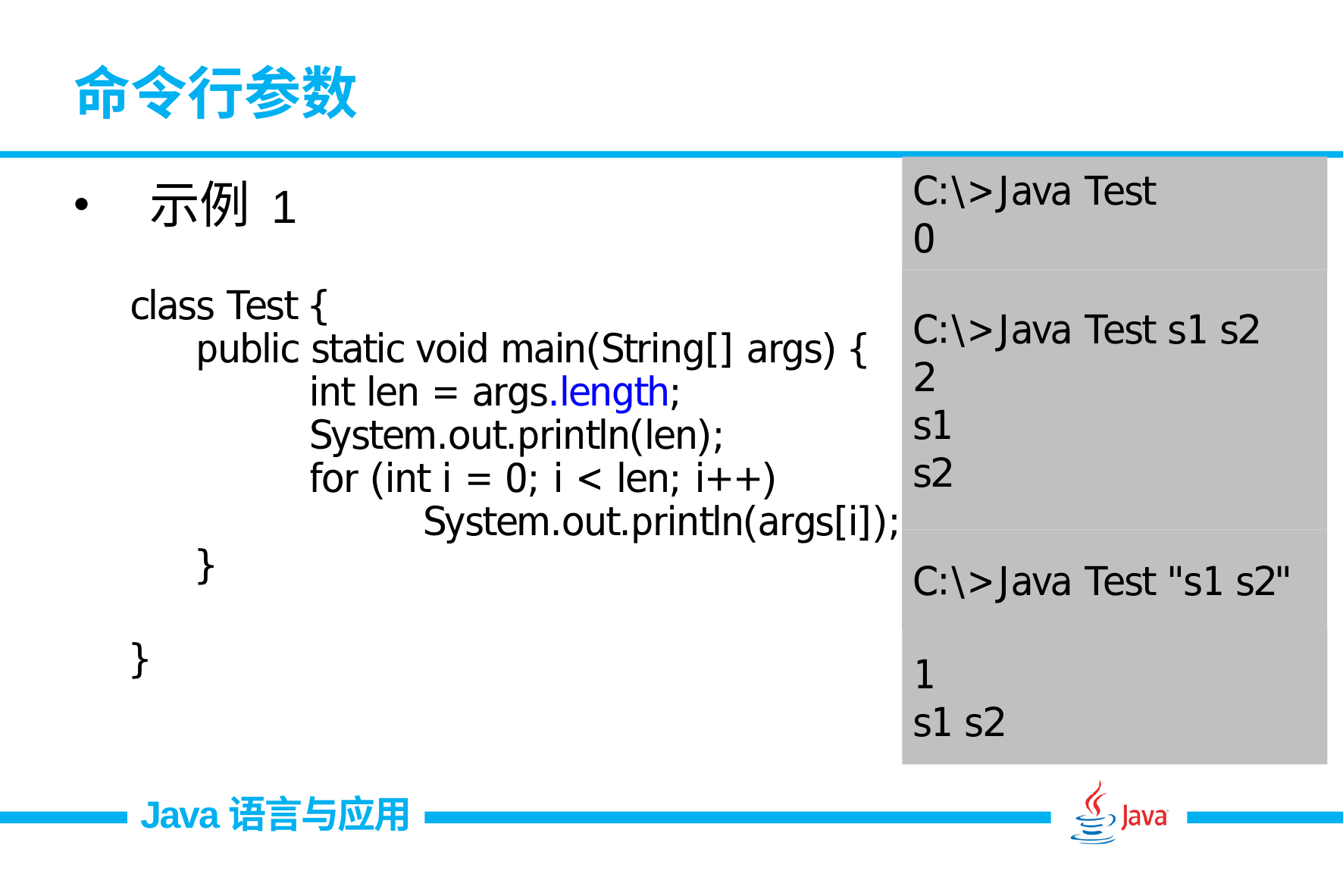

# 命令行参数
C:\>Java Test
0
示例 1

class Test {
	public static void main(String[] args) {
		int len = args.length;
		System.out.println(len);
		for (int i = 0; i < len; i++)
			System.out.println(args[i]);
	}

}
C:\>Java Test s1 s2
2
s1
s2
C:\>Java Test "s1 s2"
1
s1 s2